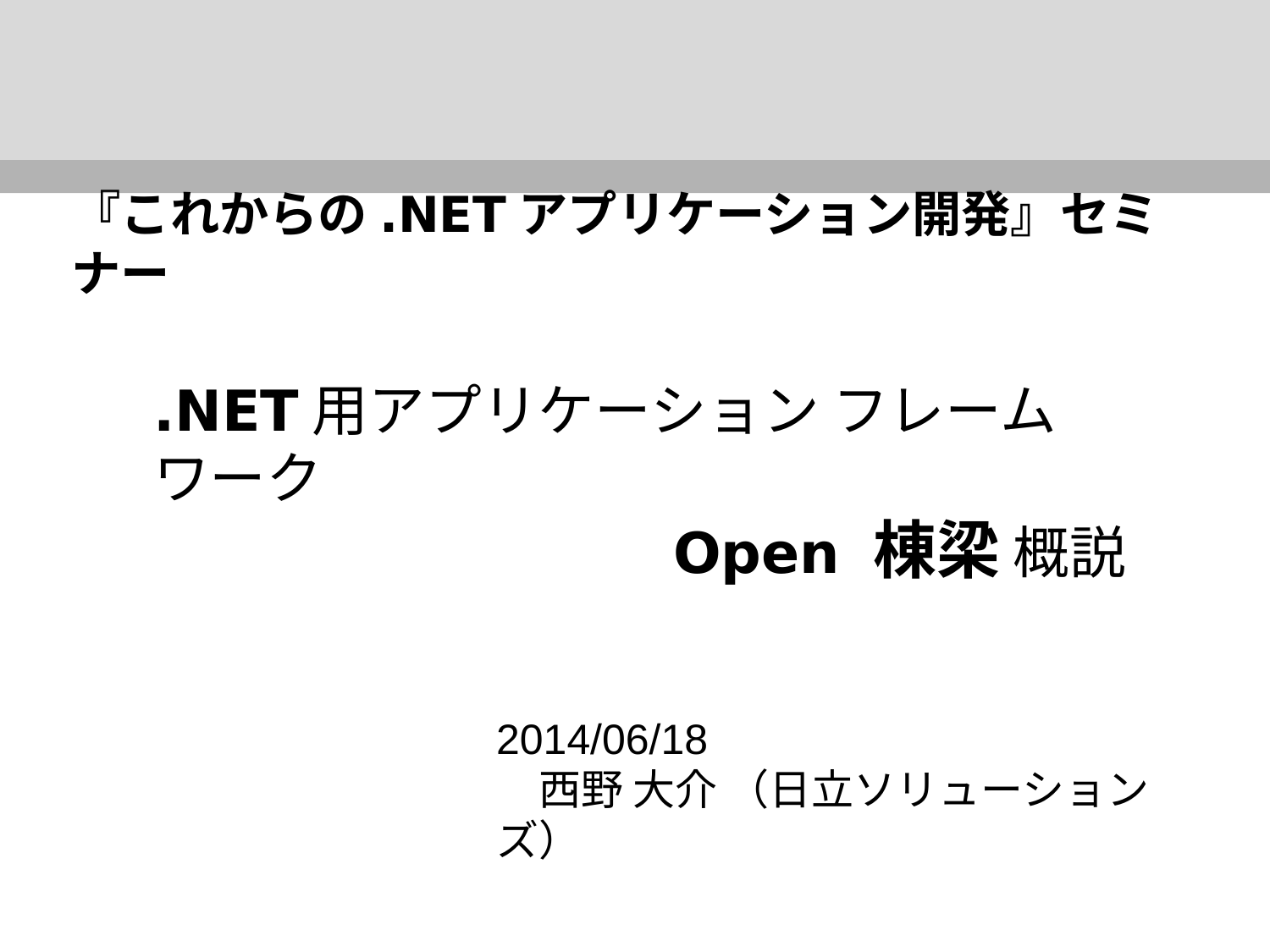

『これからの.NETアプリケーション開発』セミナー
.NET用アプリケーション フレームワーク
Open 棟梁 概説
2014/06/18
　西野 大介 （日立ソリューションズ）